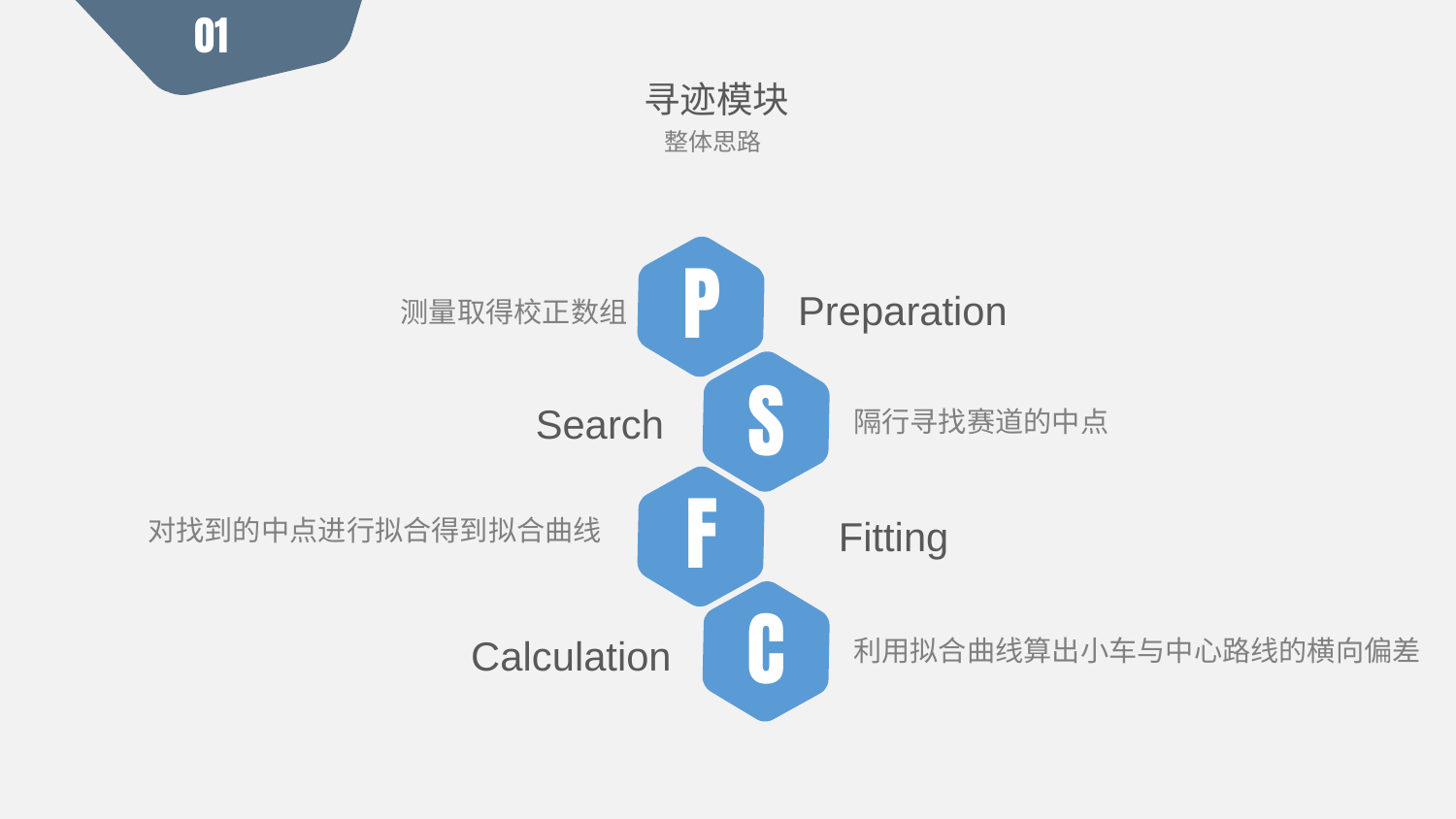

01
寻迹模块
整体思路

P
测量取得校正数组
Preparation

S
Search
隔行寻找赛道的中点

F
Fitting
对找到的中点进行拟合得到拟合曲线

C
Calculation
利用拟合曲线算出小车与中心路线的横向偏差